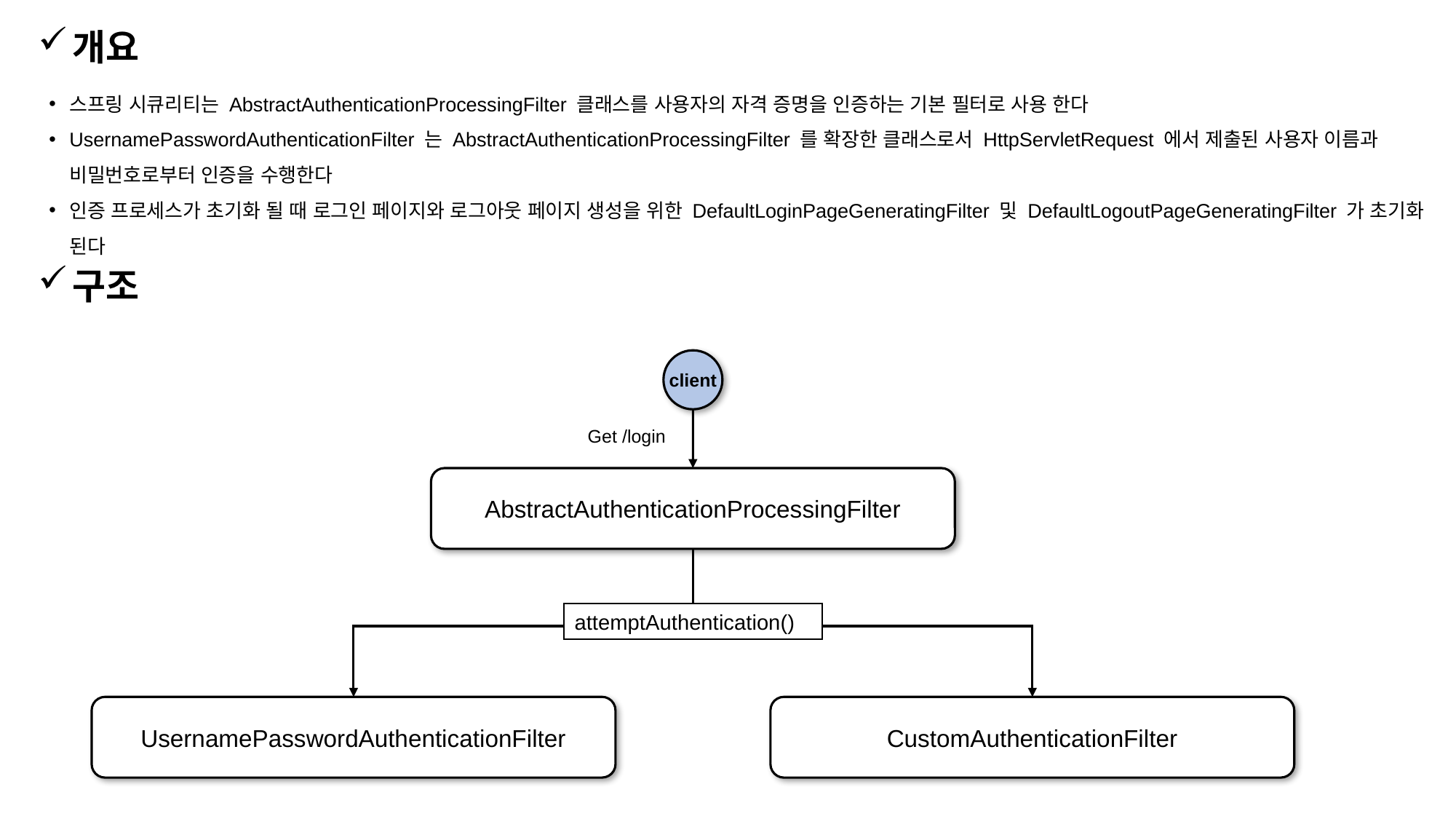

개요
스프링 시큐리티는 AbstractAuthenticationProcessingFilter 클래스를 사용자의 자격 증명을 인증하는 기본 필터로 사용 한다
UsernamePasswordAuthenticationFilter 는 AbstractAuthenticationProcessingFilter 를 확장한 클래스로서 HttpServletRequest 에서 제출된 사용자 이름과 비밀번호로부터 인증을 수행한다
인증 프로세스가 초기화 될 때 로그인 페이지와 로그아웃 페이지 생성을 위한 DefaultLoginPageGeneratingFilter 및 DefaultLogoutPageGeneratingFilter 가 초기화 된다
구조

client
Get /login
AbstractAuthenticationProcessingFilter
attemptAuthentication()
UsernamePasswordAuthenticationFilter
CustomAuthenticationFilter